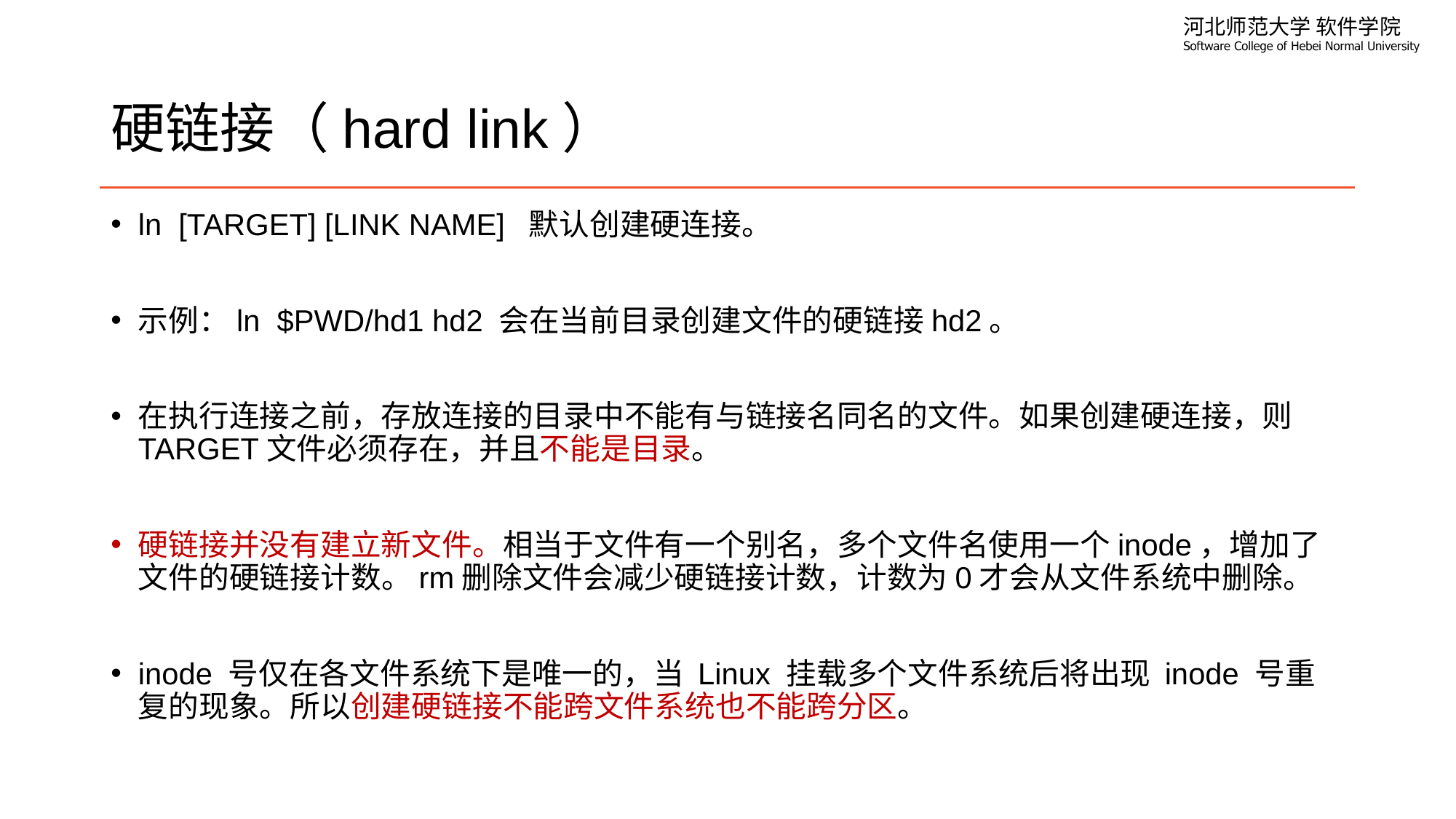

# 硬链接（hard link）
ln  [TARGET] [LINK NAME]  默认创建硬连接。

示例：ln  $PWD/hd1 hd2 会在当前目录创建文件的硬链接hd2。

在执行连接之前，存放连接的目录中不能有与链接名同名的文件。如果创建硬连接，则TARGET文件必须存在，并且不能是目录。

硬链接并没有建立新文件。相当于文件有一个别名，多个文件名使用一个inode，增加了文件的硬链接计数。rm删除文件会减少硬链接计数，计数为0才会从文件系统中删除。

inode 号仅在各文件系统下是唯一的，当 Linux 挂载多个文件系统后将出现 inode 号重复的现象。所以创建硬链接不能跨文件系统也不能跨分区。